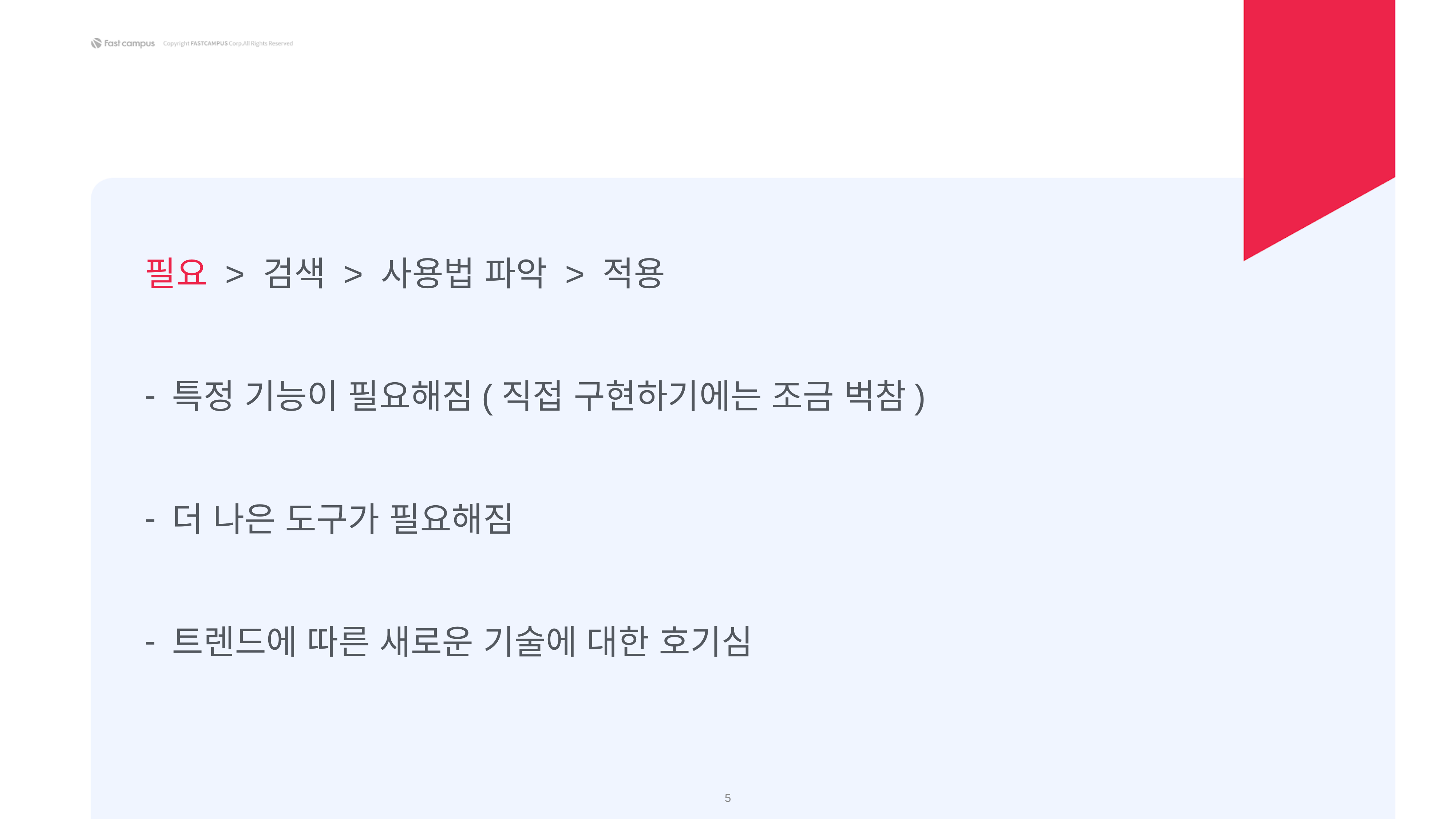

필요 > 검색 > 사용법 파악 > 적용

특정 기능이 필요해짐(직접 구현하기에는 조금 벅참)

더 나은 도구가 필요해짐

트렌드에 따른 새로운 기술에 대한 호기심
5